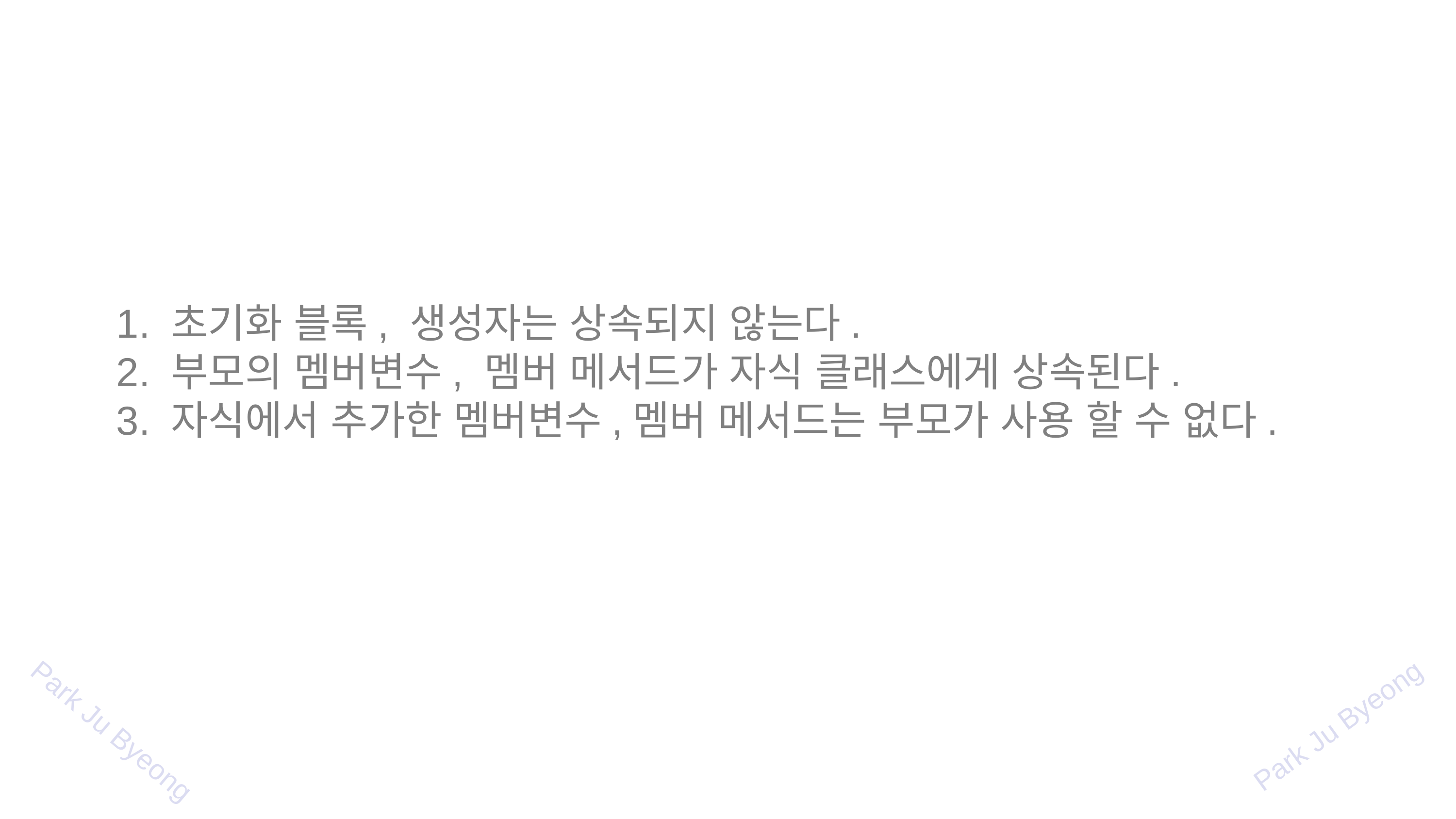

1. 초기화 블록, 생성자는 상속되지 않는다.
2. 부모의 멤버변수, 멤버 메서드가 자식 클래스에게 상속된다.
3. 자식에서 추가한 멤버변수,멤버 메서드는 부모가 사용 할 수 없다.